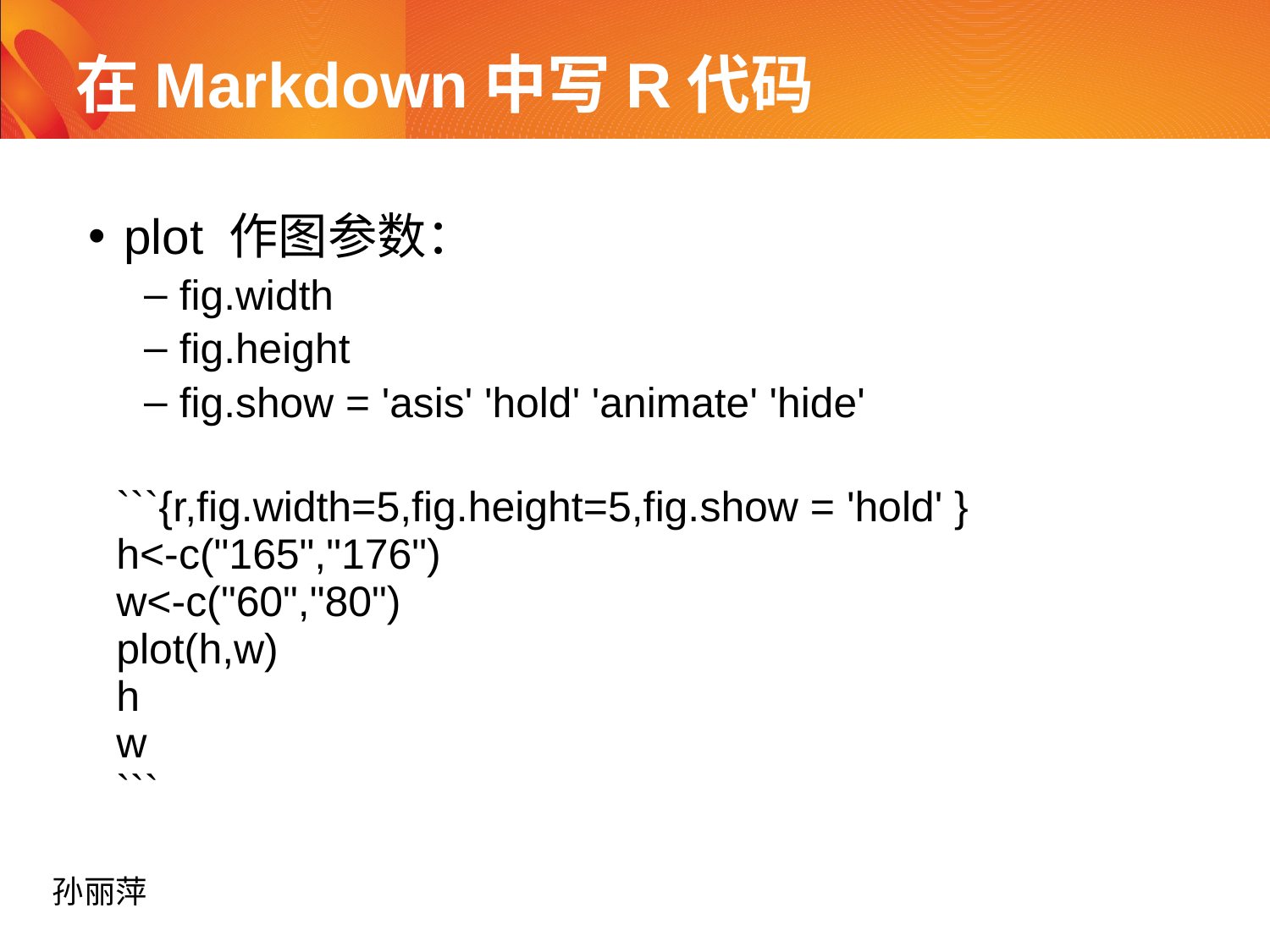

# 在Markdown中写R代码
plot 作图参数：
fig.width
fig.height
fig.show = 'asis' 'hold' 'animate' 'hide'

| ```{r,fig.width=5,fig.height=5,fig.show = 'hold' } h<-c("165","176") w<-c("60","80") plot(h,w) h w ``` |
| --- |
18